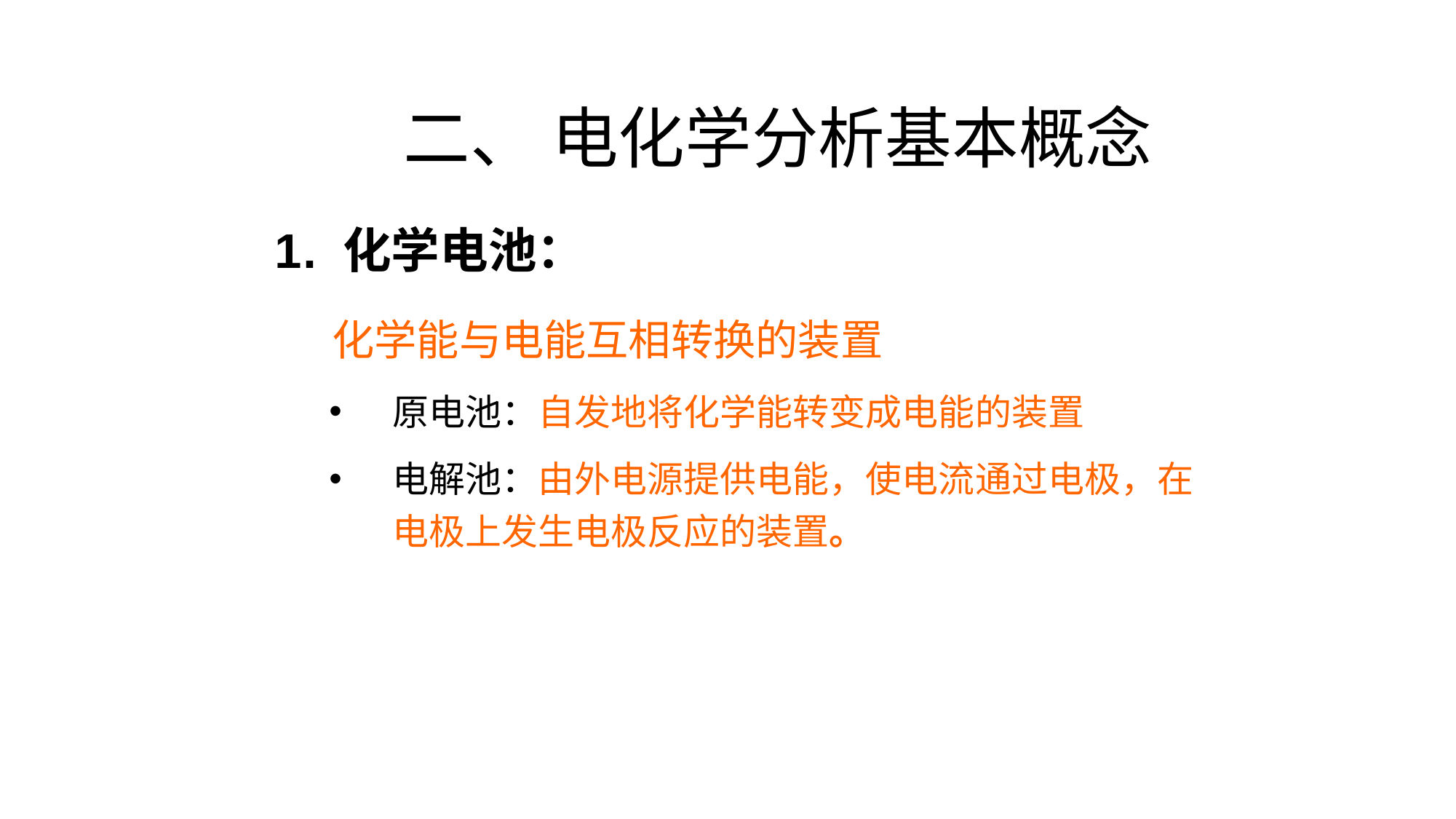

# 二、 电化学分析基本概念
化学电池：
     化学能与电能互相转换的装置
原电池：自发地将化学能转变成电能的装置
电解池：由外电源提供电能，使电流通过电极，在电极上发生电极反应的装置。